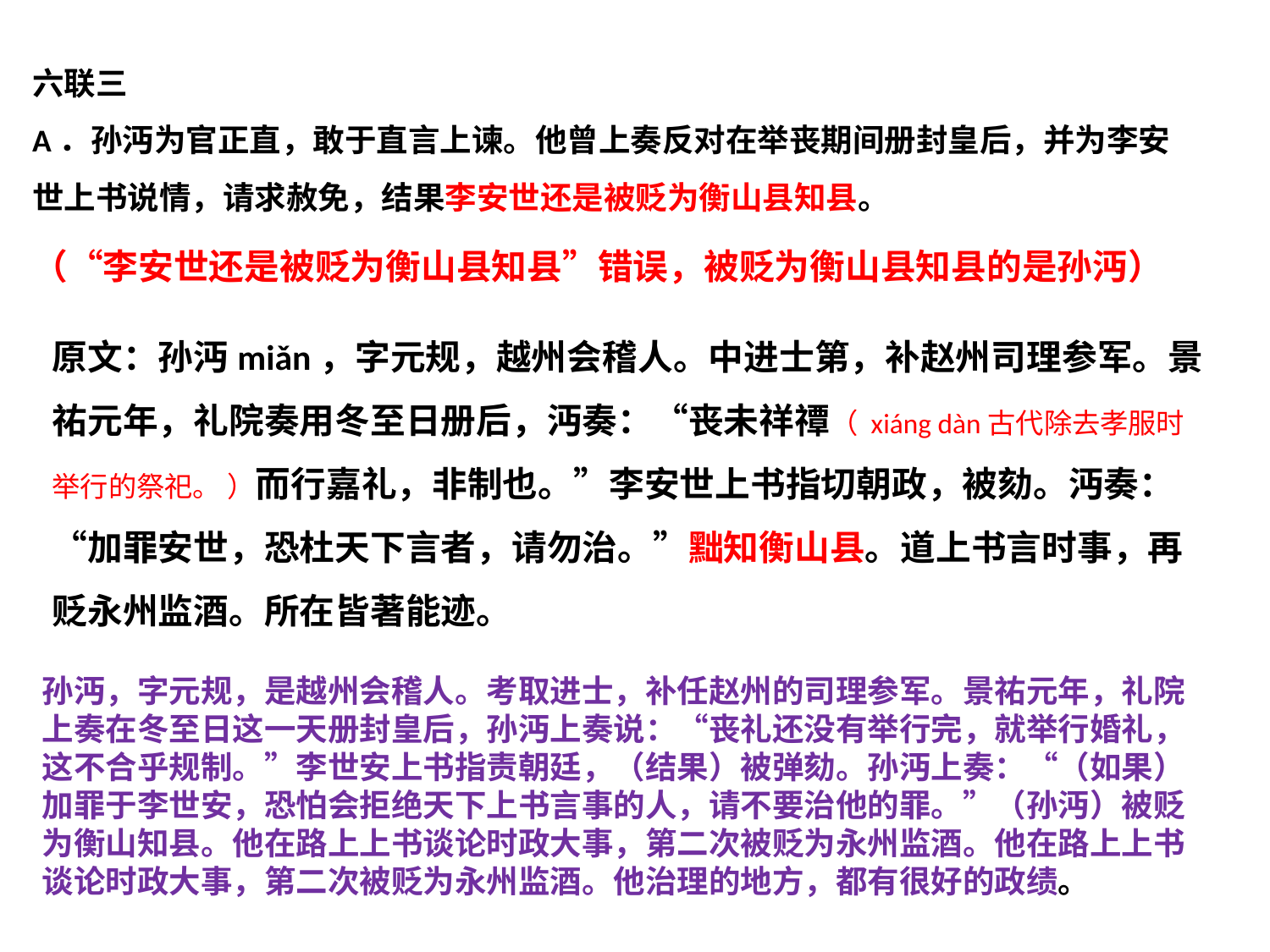

六联三
A．孙沔为官正直，敢于直言上谏。他曾上奏反对在举丧期间册封皇后，并为李安世上书说情，请求赦免，结果李安世还是被贬为衡山县知县。

（“李安世还是被贬为衡山县知县”错误，被贬为衡山县知县的是孙沔）
原文：孙沔miǎn，字元规，越州会稽人。中进士第，补赵州司理参军。景祐元年，礼院奏用冬至日册后，沔奏：“丧未祥禫（ xiáng dàn古代除去孝服时举行的祭祀。 ）而行嘉礼，非制也。”李安世上书指切朝政，被劾。沔奏：“加罪安世，恐杜天下言者，请勿治。”黜知衡山县。道上书言时事，再贬永州监酒。所在皆著能迹。
孙沔，字元规，是越州会稽人。考取进士，补任赵州的司理参军。景祐元年，礼院上奏在冬至日这一天册封皇后，孙沔上奏说：“丧礼还没有举行完，就举行婚礼，这不合乎规制。”李世安上书指责朝廷，（结果）被弹劾。孙沔上奏：“（如果）加罪于李世安，恐怕会拒绝天下上书言事的人，请不要治他的罪。”（孙沔）被贬为衡山知县。他在路上上书谈论时政大事，第二次被贬为永州监酒。他在路上上书谈论时政大事，第二次被贬为永州监酒。他治理的地方，都有很好的政绩。